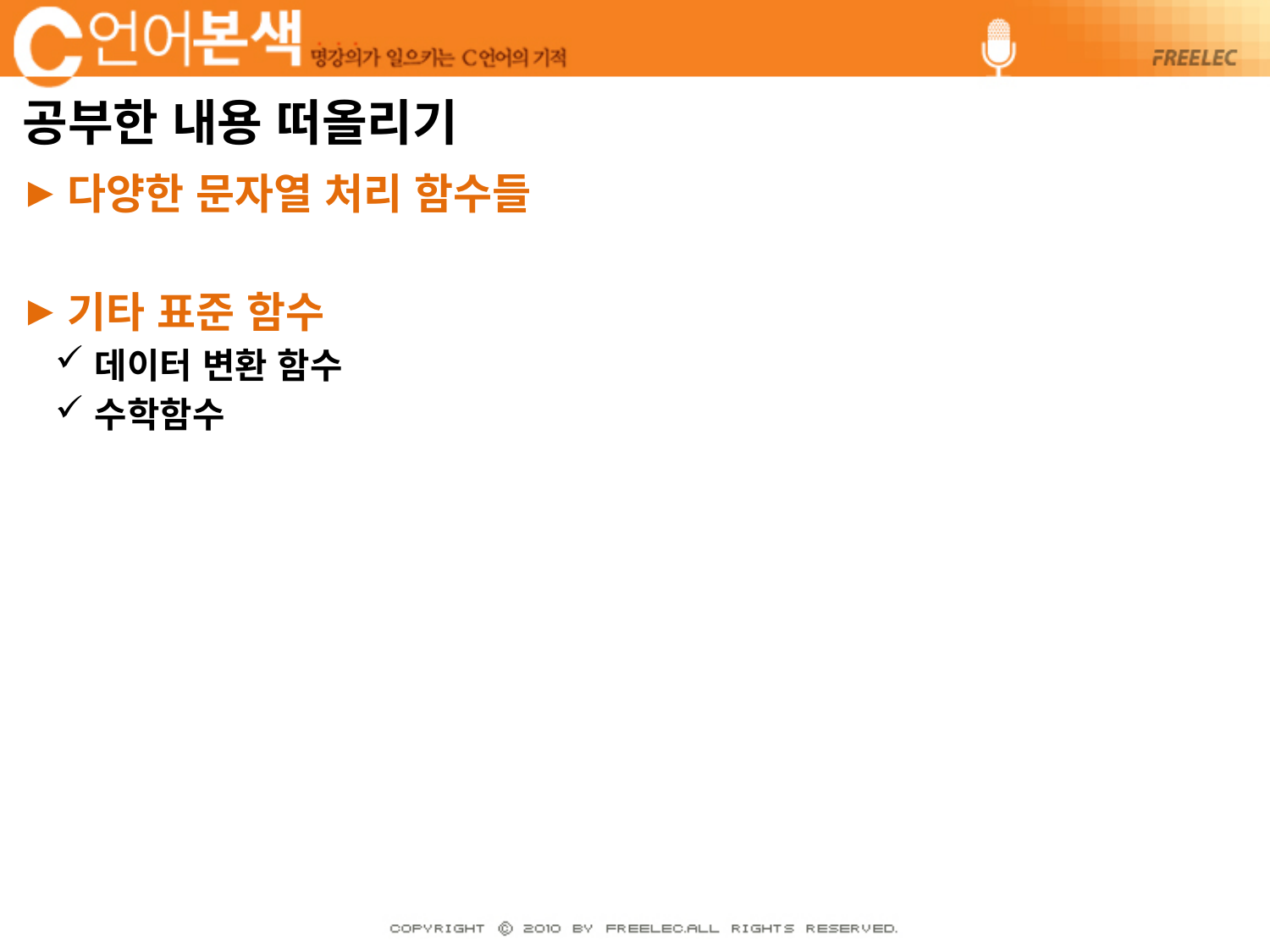

# 공부한 내용 떠올리기
다양한 문자열 처리 함수들

기타 표준 함수
데이터 변환 함수
수학함수